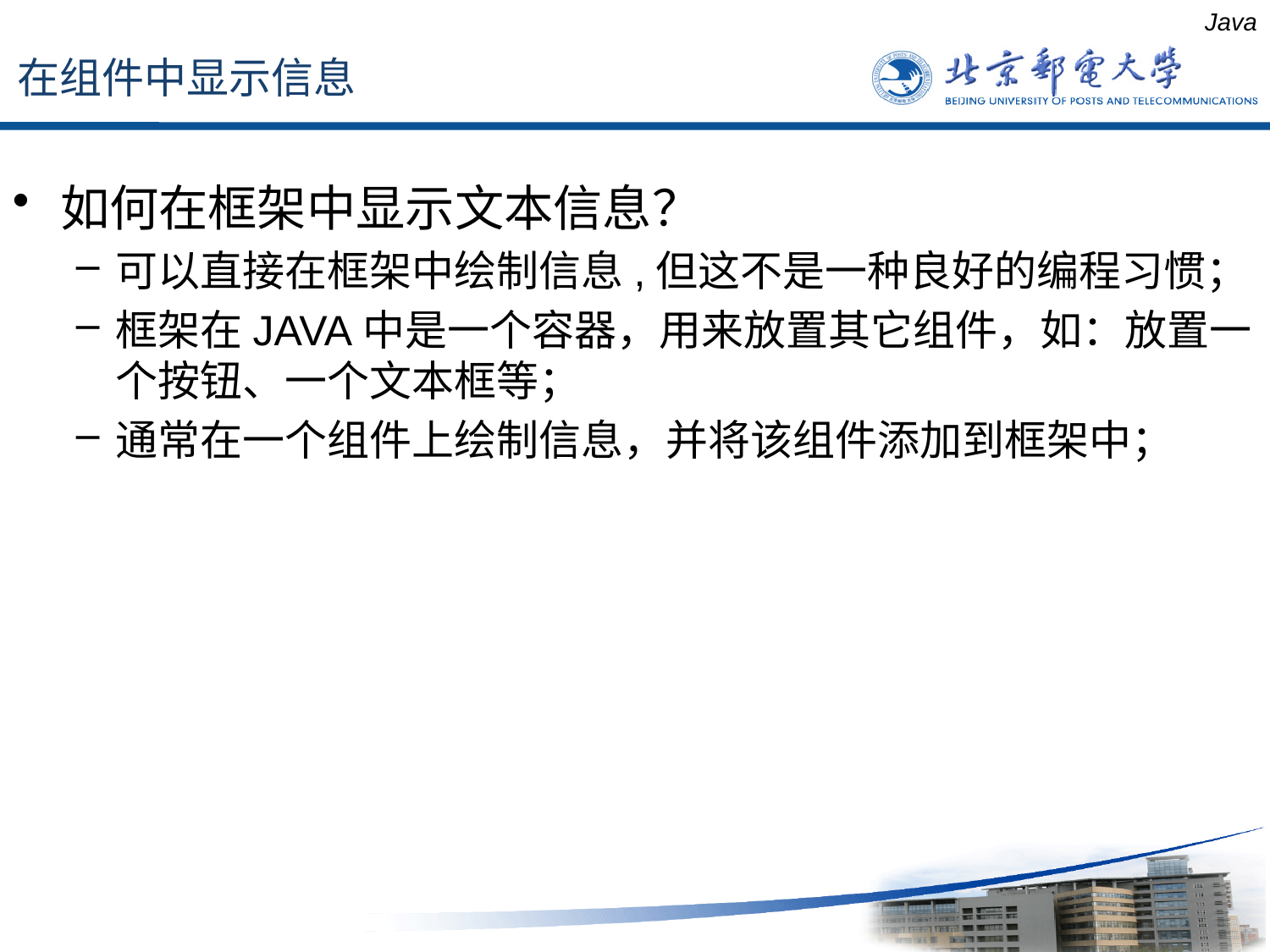

在组件中显示信息
Java
如何在框架中显示文本信息？
可以直接在框架中绘制信息,但这不是一种良好的编程习惯；
框架在JAVA中是一个容器，用来放置其它组件，如：放置一个按钮、一个文本框等；
通常在一个组件上绘制信息，并将该组件添加到框架中；